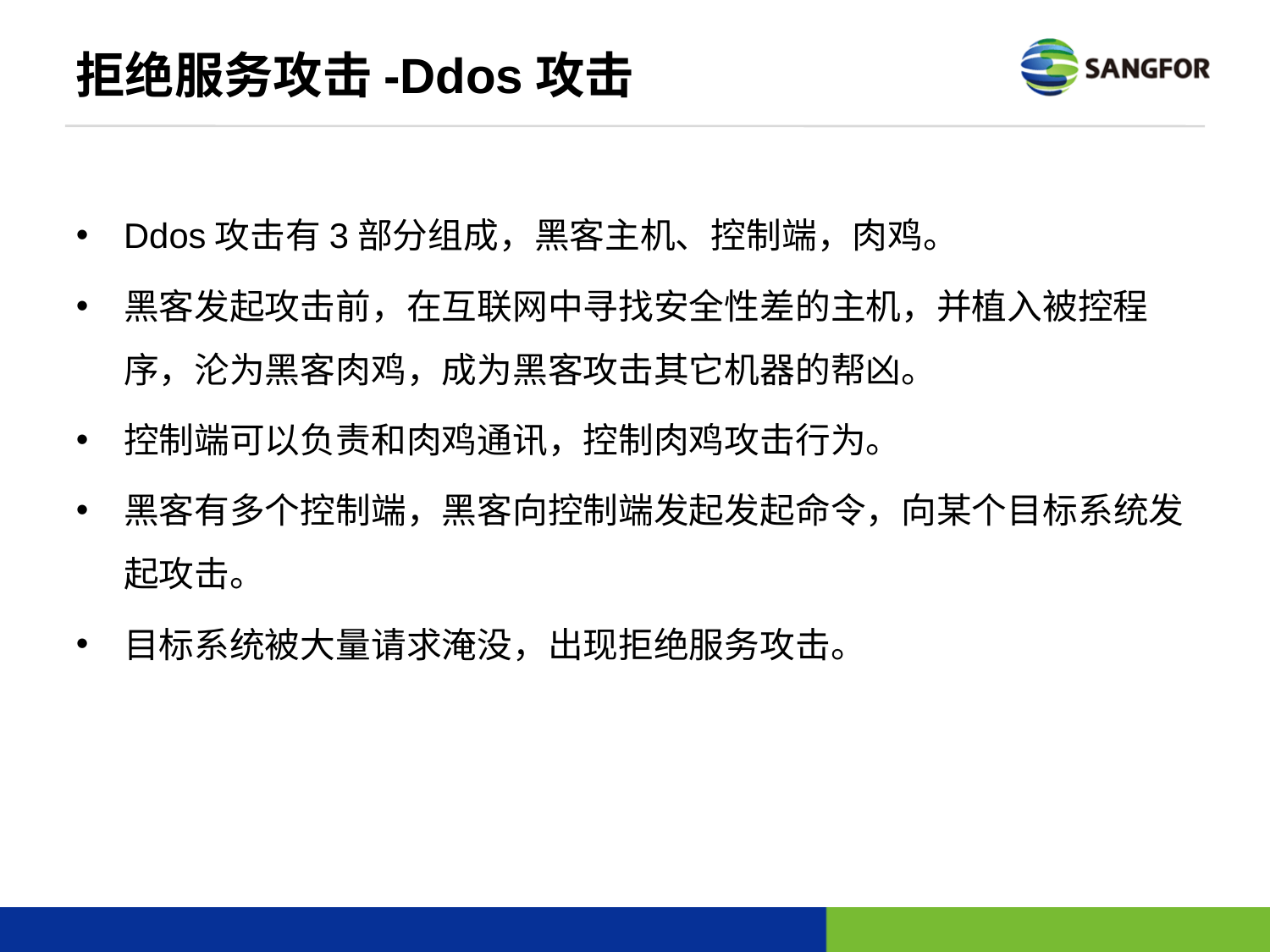

# 拒绝服务攻击-Ddos攻击
Ddos攻击有3部分组成，黑客主机、控制端，肉鸡。
黑客发起攻击前，在互联网中寻找安全性差的主机，并植入被控程序，沦为黑客肉鸡，成为黑客攻击其它机器的帮凶。
控制端可以负责和肉鸡通讯，控制肉鸡攻击行为。
黑客有多个控制端，黑客向控制端发起发起命令，向某个目标系统发起攻击。
目标系统被大量请求淹没，出现拒绝服务攻击。